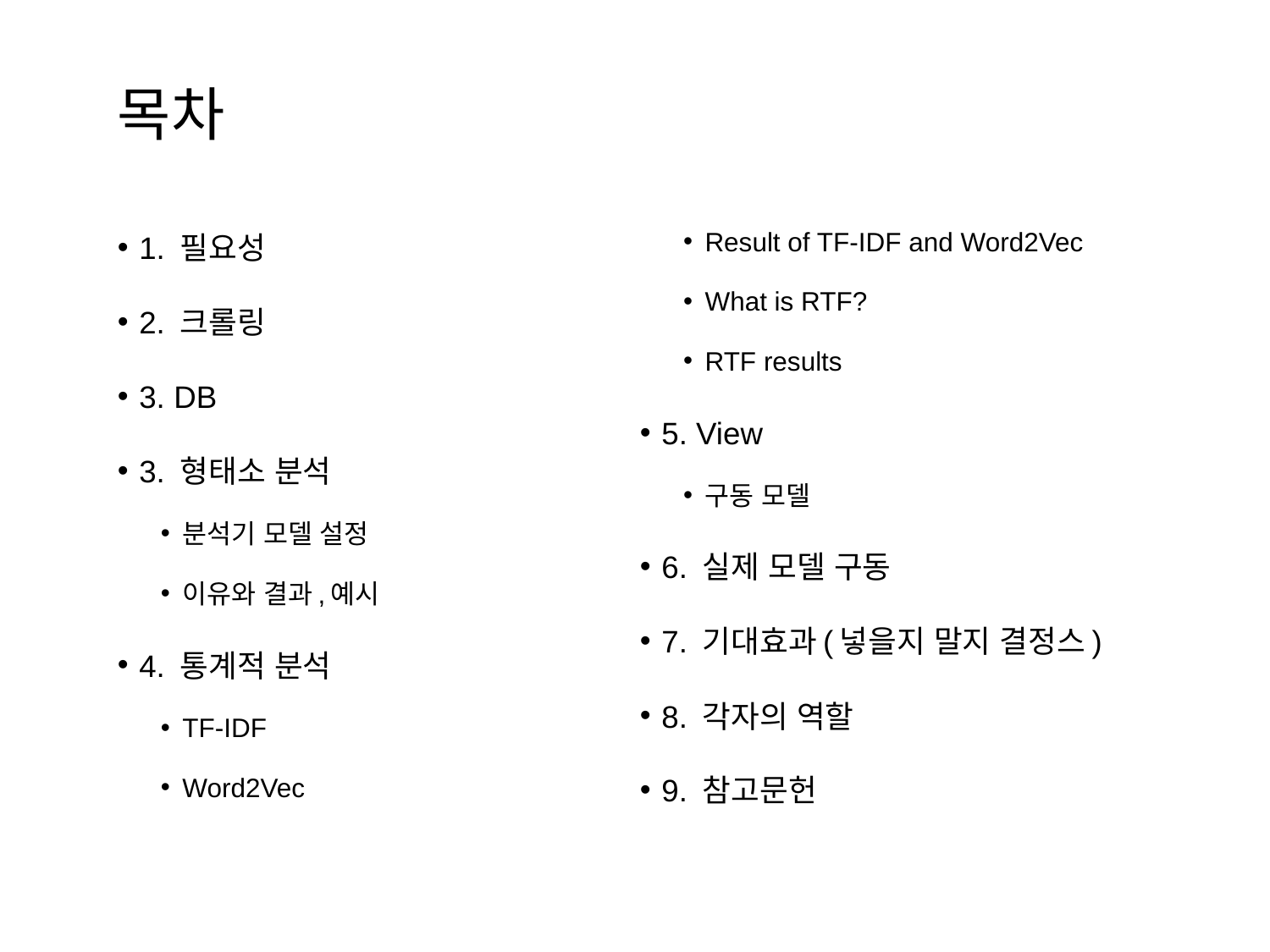

# 목차
1. 필요성
2. 크롤링
3. DB
3. 형태소 분석
분석기 모델 설정
이유와 결과,예시
4. 통계적 분석
TF-IDF
Word2Vec
Result of TF-IDF and Word2Vec
What is RTF?
RTF results
5. View
구동 모델
6. 실제 모델 구동
7. 기대효과(넣을지 말지 결정스)
8. 각자의 역할
9. 참고문헌